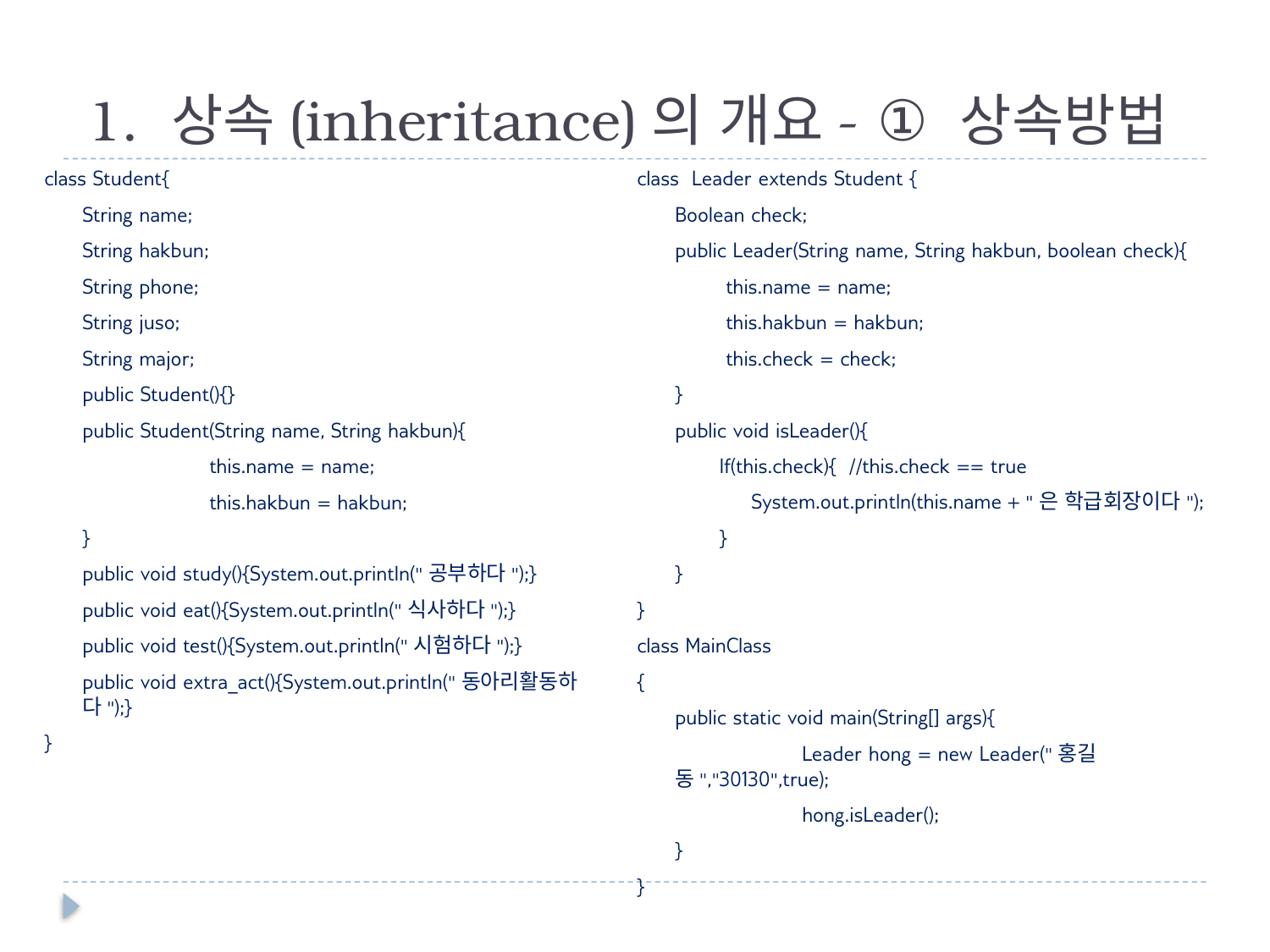

# 1. 상속(inheritance)의 개요- ① 상속방법
class Student{
 	String name;
	String hakbun;
	String phone;
	String juso;
	String major;
	public Student(){}
	public Student(String name, String hakbun){
		this.name = name;
		this.hakbun = hakbun;
	}
	public void study(){System.out.println("공부하다");}
	public void eat(){System.out.println("식사하다");}
	public void test(){System.out.println("시험하다");}
	public void extra_act(){System.out.println("동아리활동하다");}
}
class  Leader extends Student {
	Boolean check;
	public Leader(String name, String hakbun, boolean check){
	        this.name = name;
	        this.hakbun = hakbun;
	        this.check = check;
	}
	public void isLeader(){
	       If(this.check){  //this.check == true
	            System.out.println(this.name + "은 학급회장이다");
	       }
	}
}
class MainClass
{
	public static void main(String[] args){
		Leader hong = new Leader("홍길동","30130",true);
		hong.isLeader();
	}
}